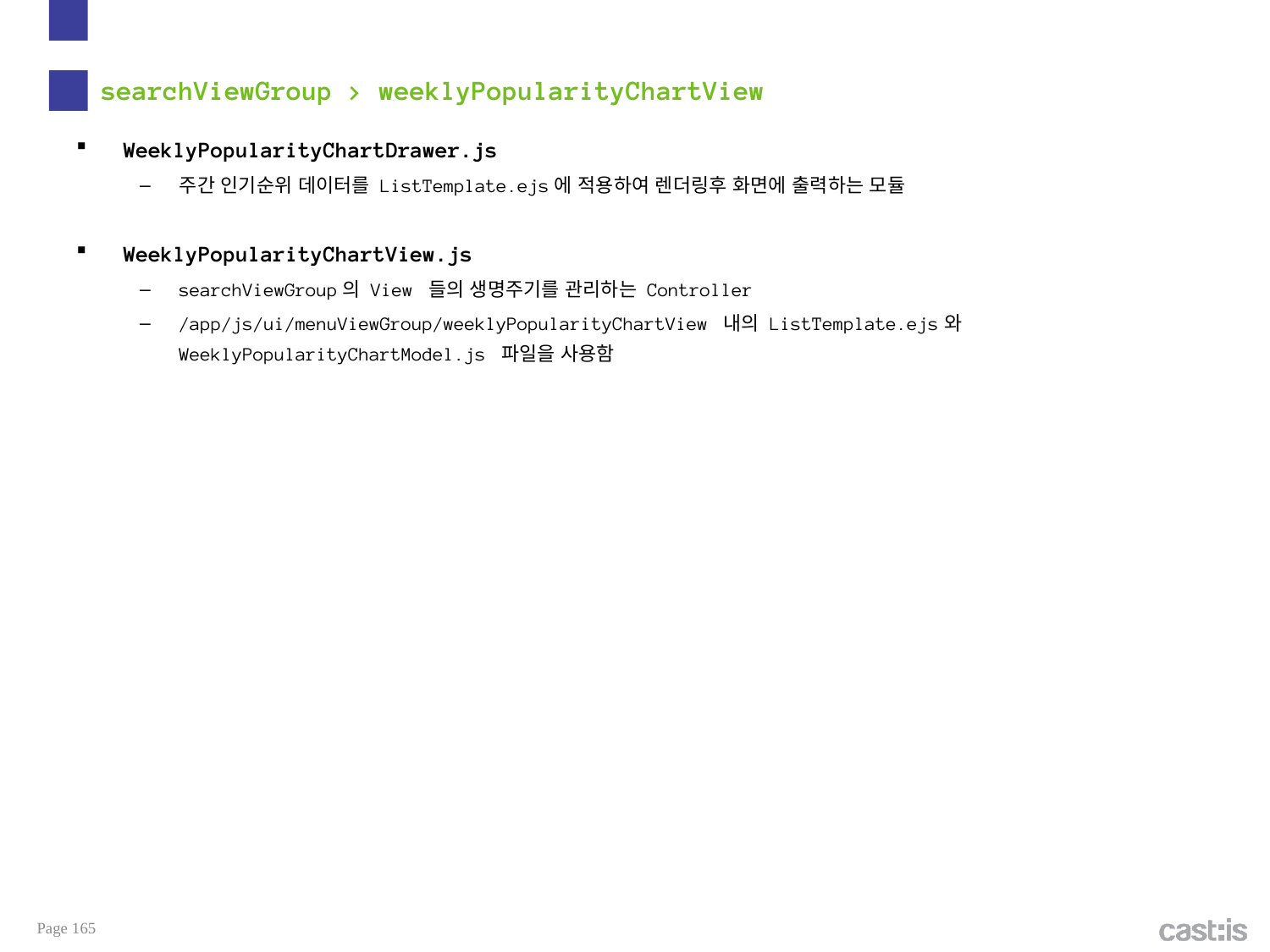

# searchViewGroup > weeklyPopularityChartView
WeeklyPopularityChartDrawer.js
주간 인기순위 데이터를 ListTemplate.ejs에 적용하여 렌더링후 화면에 출력하는 모듈

WeeklyPopularityChartView.js
searchViewGroup의 View 들의 생명주기를 관리하는 Controller
/app/js/ui/menuViewGroup/weeklyPopularityChartView 내의 ListTemplate.ejs와 WeeklyPopularityChartModel.js 파일을 사용함

Page 165